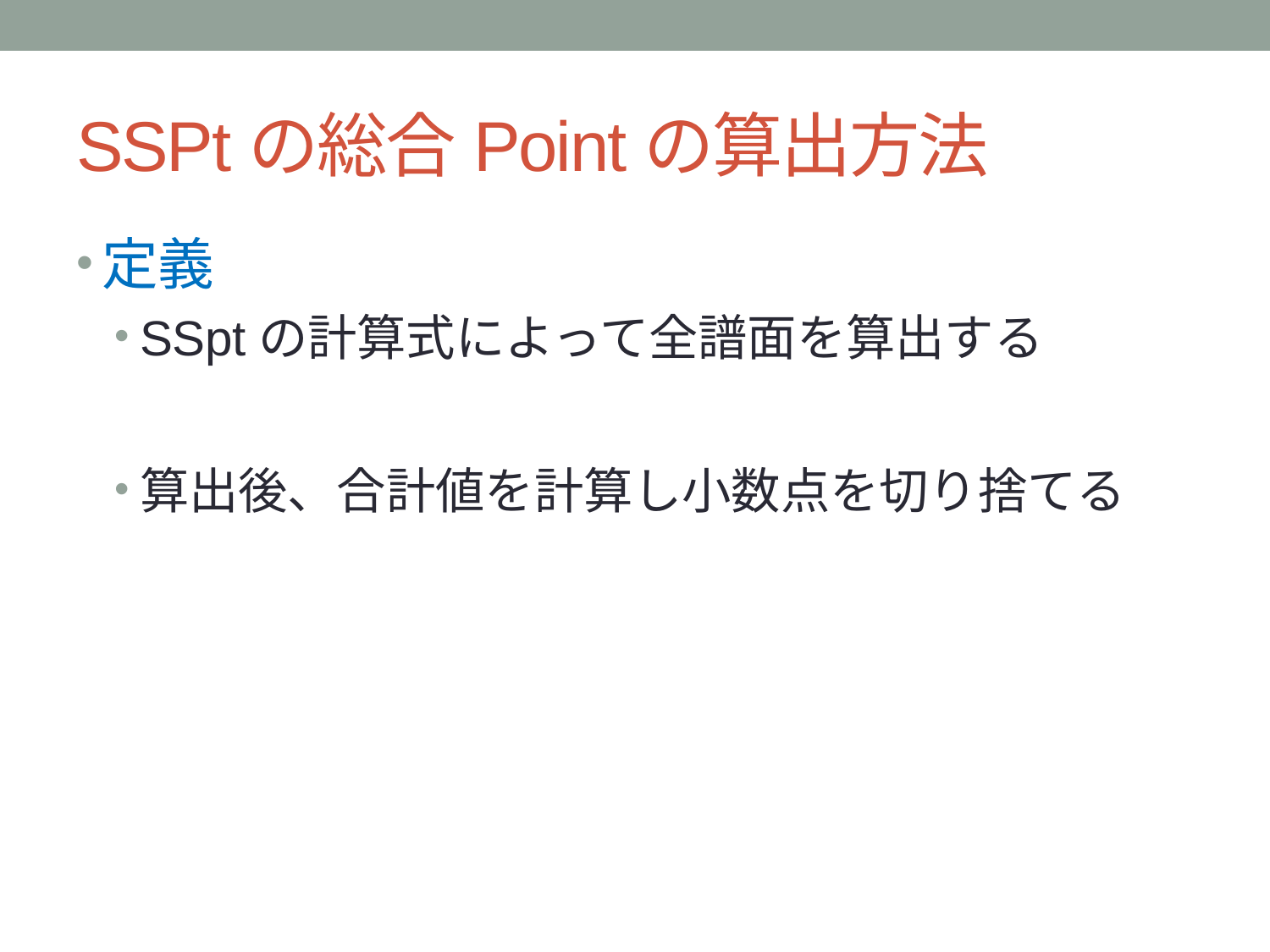

# SSPtの総合Pointの算出方法
定義
SSptの計算式によって全譜面を算出する

算出後、合計値を計算し小数点を切り捨てる